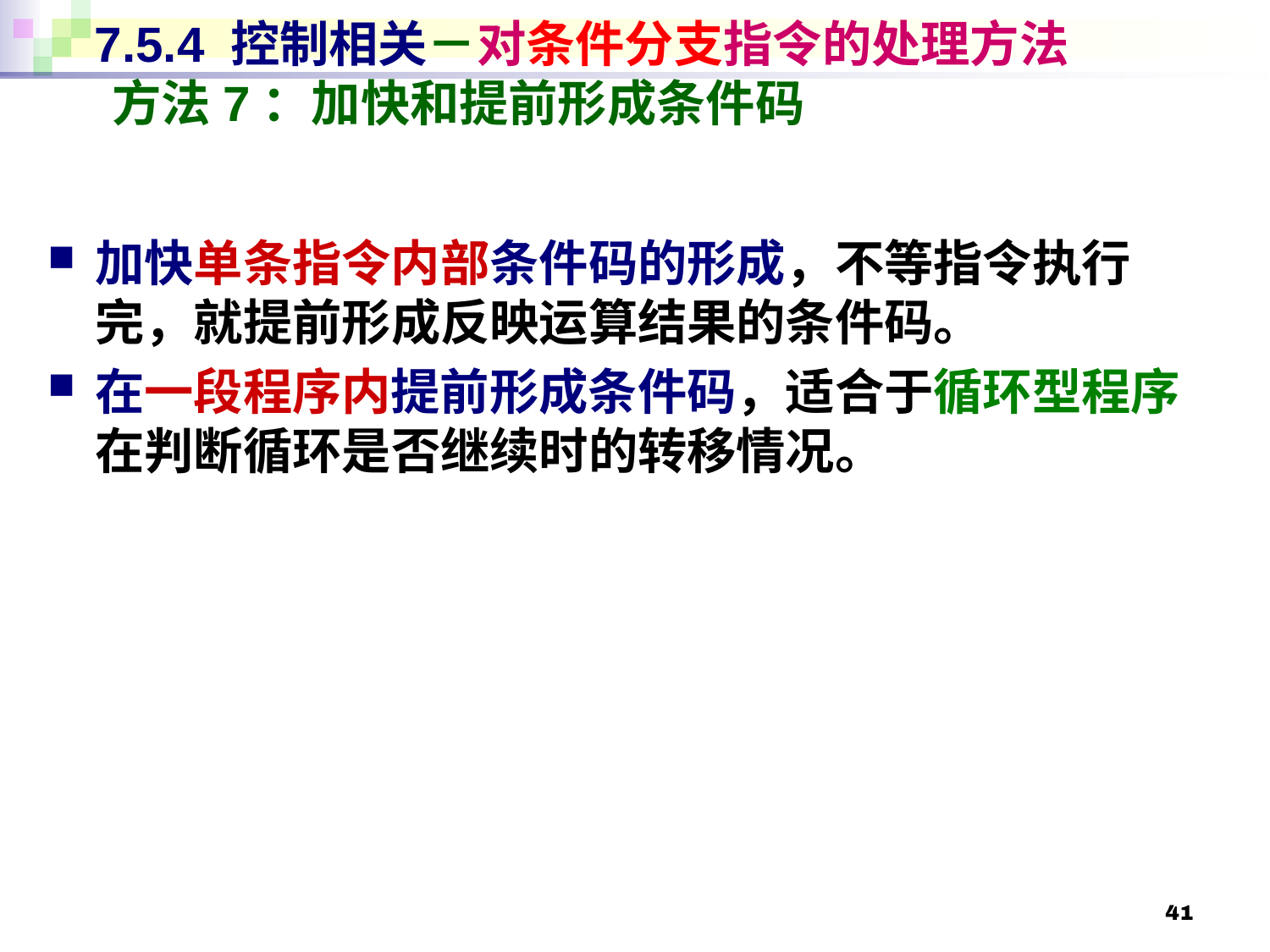

# 7.5.4 控制相关－对条件分支指令的处理方法
方法7：加快和提前形成条件码
加快单条指令内部条件码的形成，不等指令执行完，就提前形成反映运算结果的条件码。
在一段程序内提前形成条件码，适合于循环型程序在判断循环是否继续时的转移情况。
41